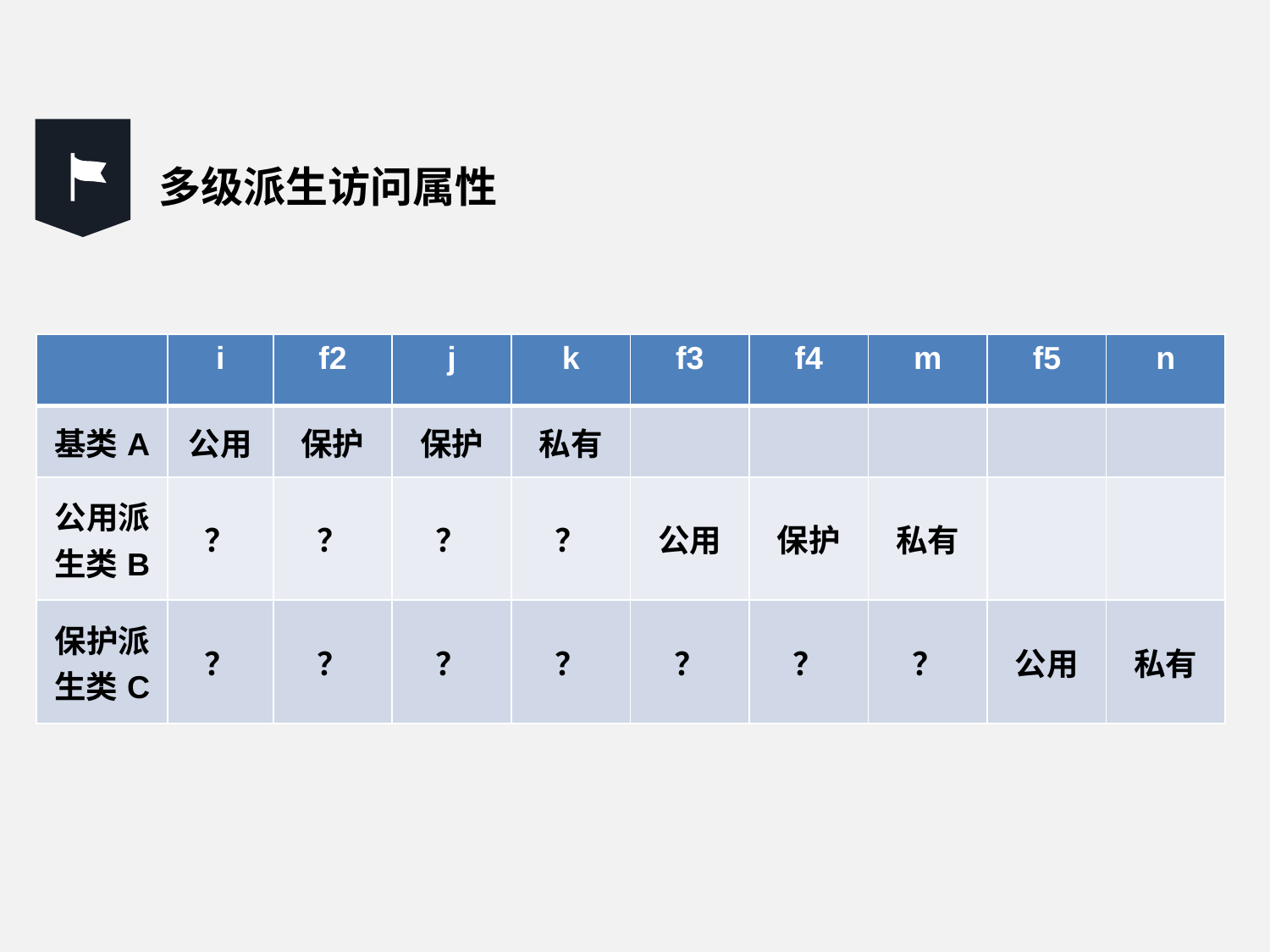

多级派生访问属性
|  | i | f2 | j | k | f3 | f4 | m | f5 | n |
| --- | --- | --- | --- | --- | --- | --- | --- | --- | --- |
| 基类A | 公用 | 保护 | 保护 | 私有 |  |  |  |  |  |
| 公用派生类B | ？ | ？ | ？ | ？ | 公用 | 保护 | 私有 |  |  |
| 保护派生类C | ？ | ？ | ？ | ？ | ？ | ？ | ？ | 公用 | 私有 |